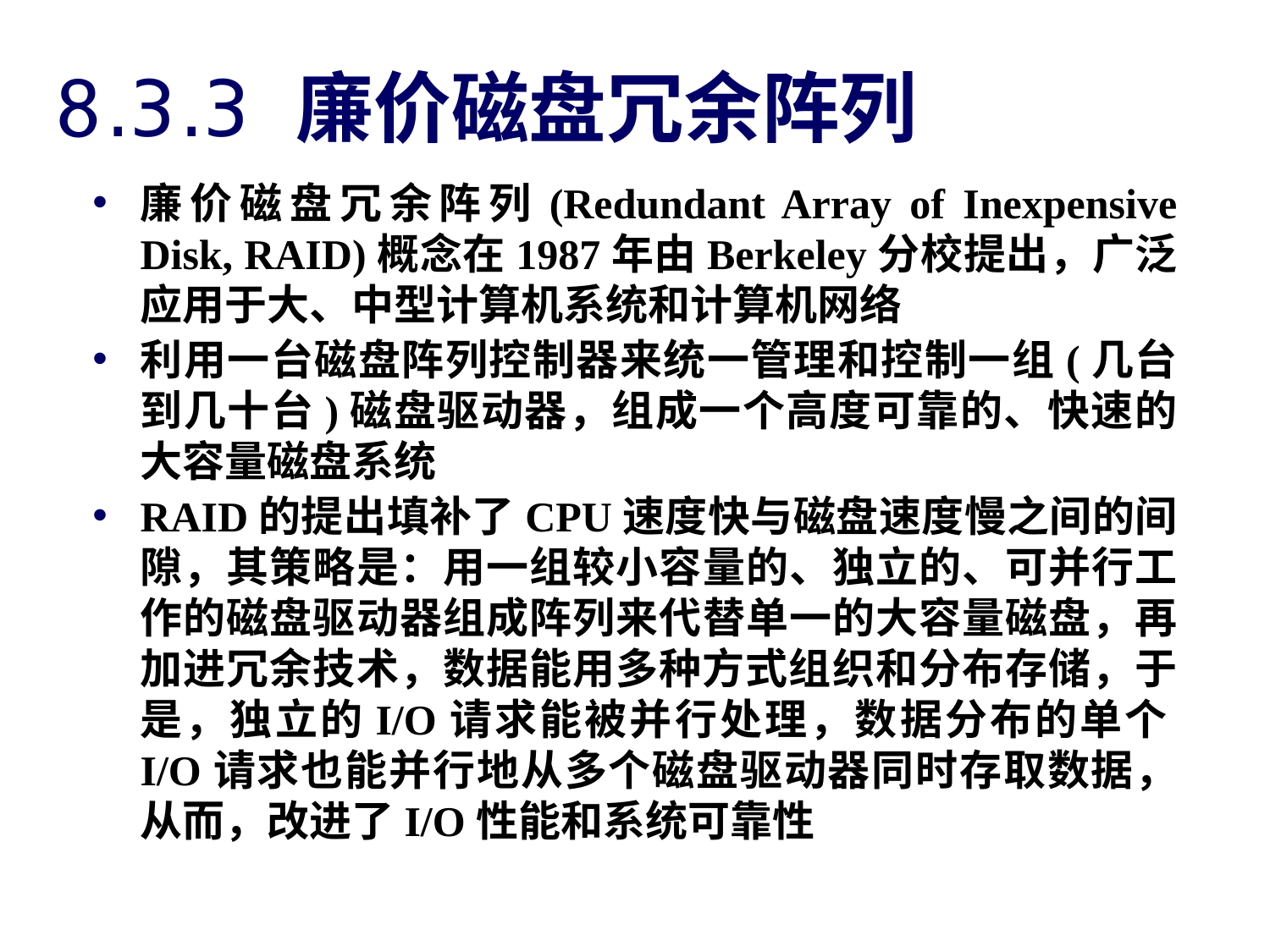

8.3.3 廉价磁盘冗余阵列
廉价磁盘冗余阵列(Redundant Array of Inexpensive Disk, RAID)概念在1987年由Berkeley分校提出，广泛应用于大、中型计算机系统和计算机网络
利用一台磁盘阵列控制器来统一管理和控制一组(几台到几十台)磁盘驱动器，组成一个高度可靠的、快速的大容量磁盘系统
RAID的提出填补了CPU速度快与磁盘速度慢之间的间隙，其策略是：用一组较小容量的、独立的、可并行工作的磁盘驱动器组成阵列来代替单一的大容量磁盘，再加进冗余技术，数据能用多种方式组织和分布存储，于是，独立的I/O请求能被并行处理，数据分布的单个I/O请求也能并行地从多个磁盘驱动器同时存取数据，从而，改进了I/O性能和系统可靠性